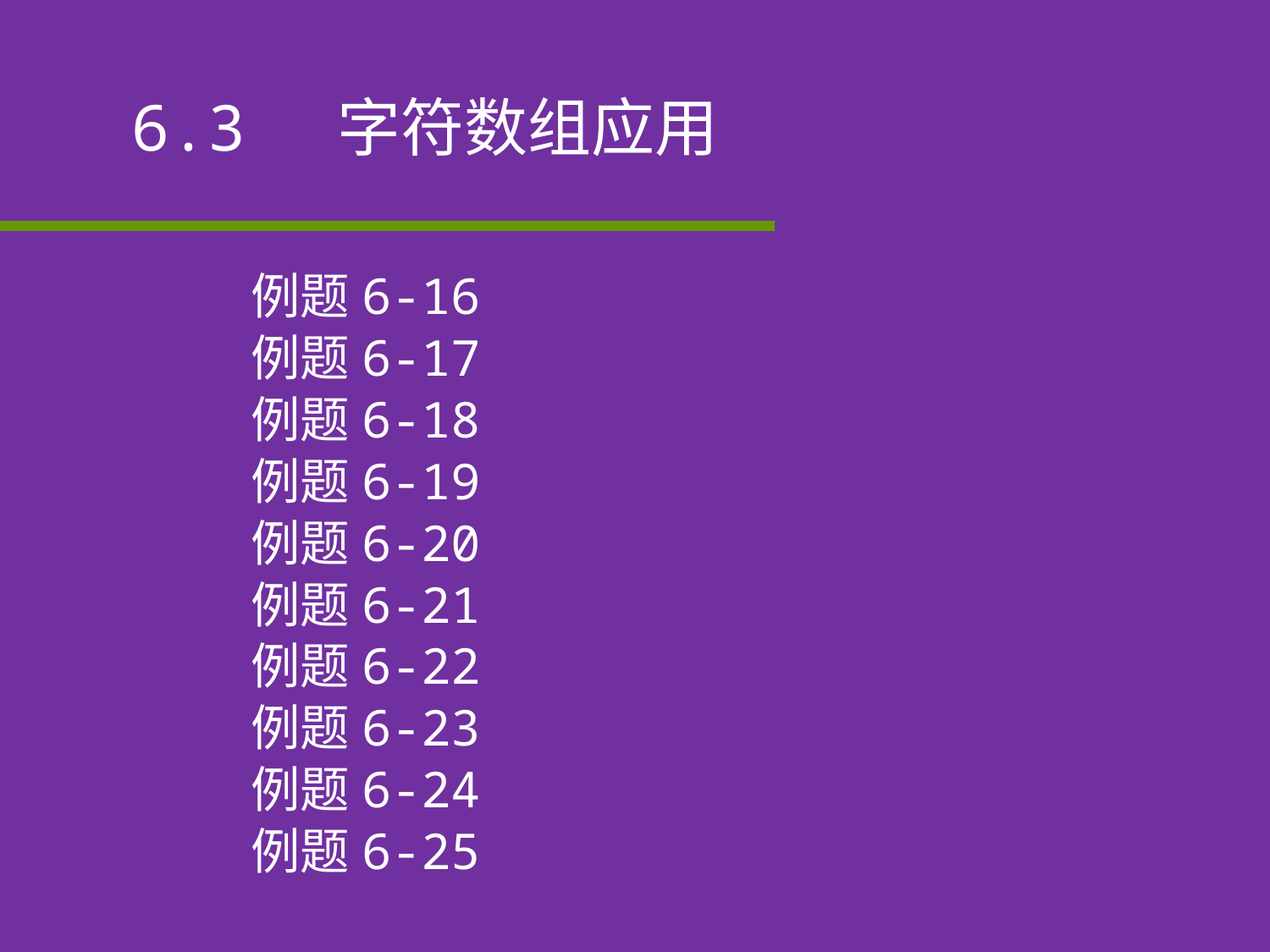

6.3  字符数组应用
  例题6-16
  例题6-17
  例题6-18
  例题6-19
  例题6-20
  例题6-21
  例题6-22
  例题6-23
  例题6-24
  例题6-25